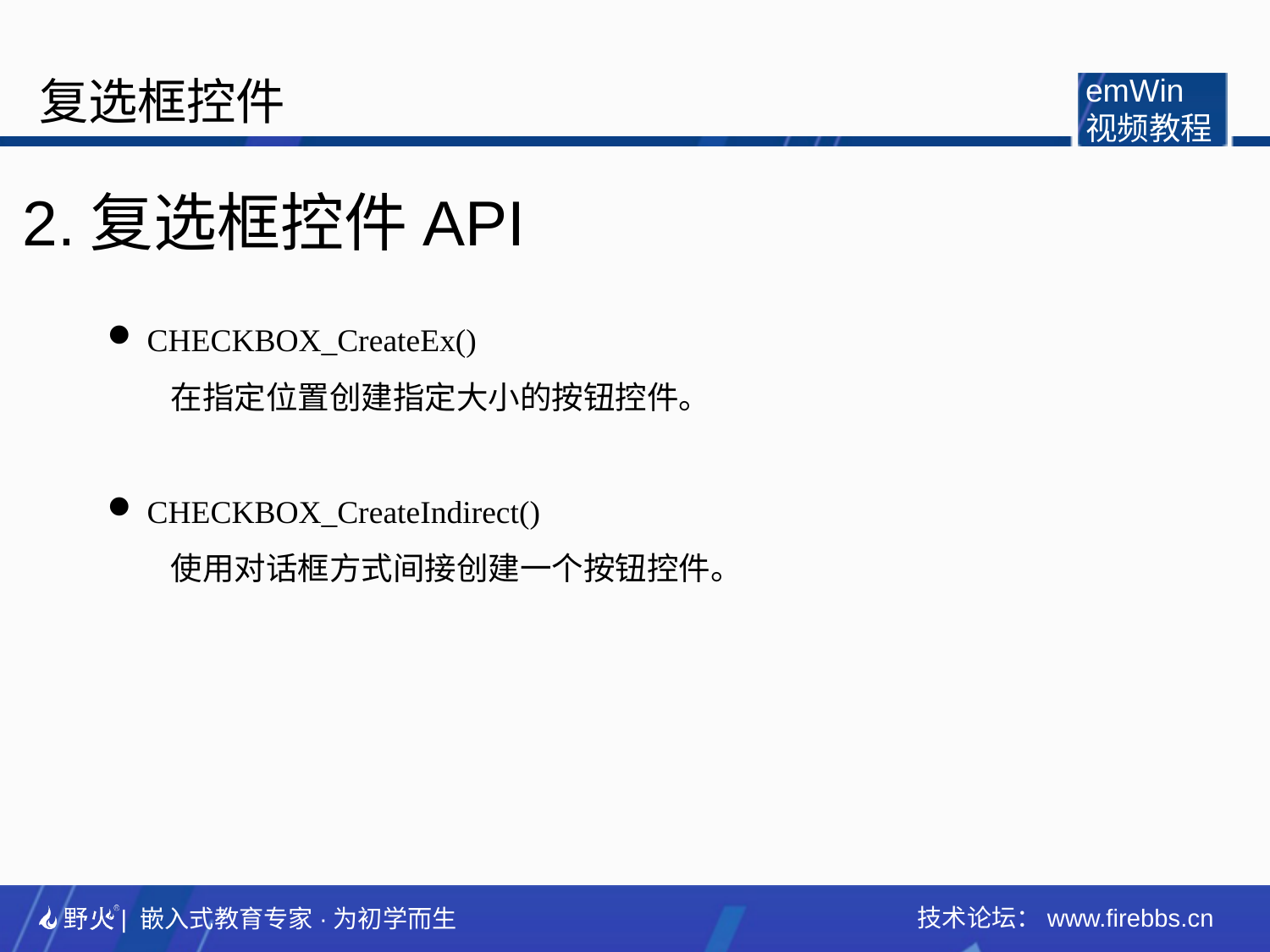

复选框控件
emWin
视频教程
2.复选框控件API
CHECKBOX_CreateEx()
在指定位置创建指定大小的按钮控件。

CHECKBOX_CreateIndirect()
使用对话框方式间接创建一个按钮控件。